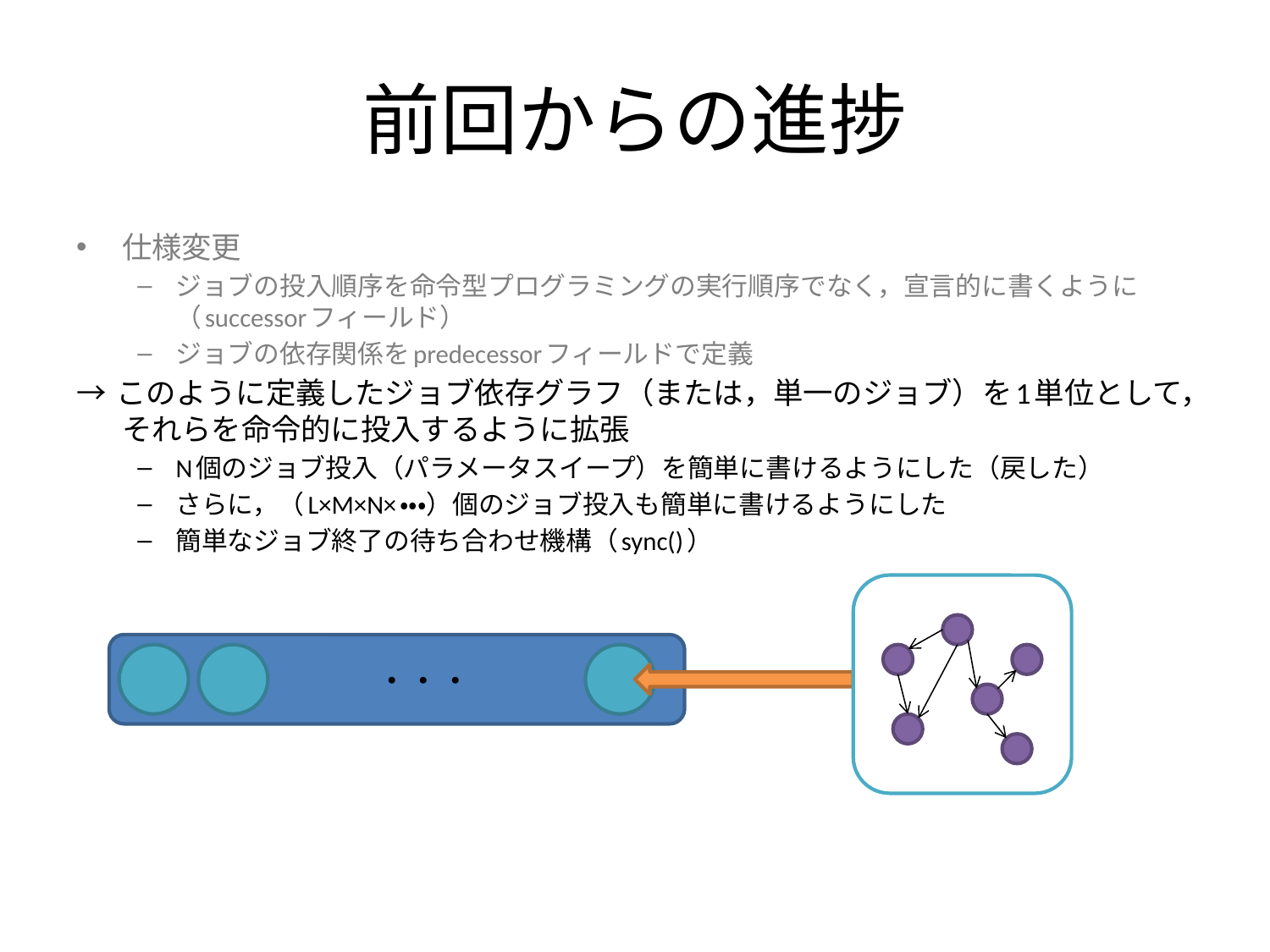

# 前回からの進捗
仕様変更
ジョブの投入順序を命令型プログラミングの実行順序でなく，宣言的に書くように（successorフィールド）
ジョブの依存関係をpredecessorフィールドで定義
→ このように定義したジョブ依存グラフ（または，単一のジョブ）を1単位として，それらを命令的に投入するように拡張
N個のジョブ投入（パラメータスイープ）を簡単に書けるようにした（戻した）
さらに，（L×M×N×・・・）個のジョブ投入も簡単に書けるようにした
簡単なジョブ終了の待ち合わせ機構（sync()）

・・・